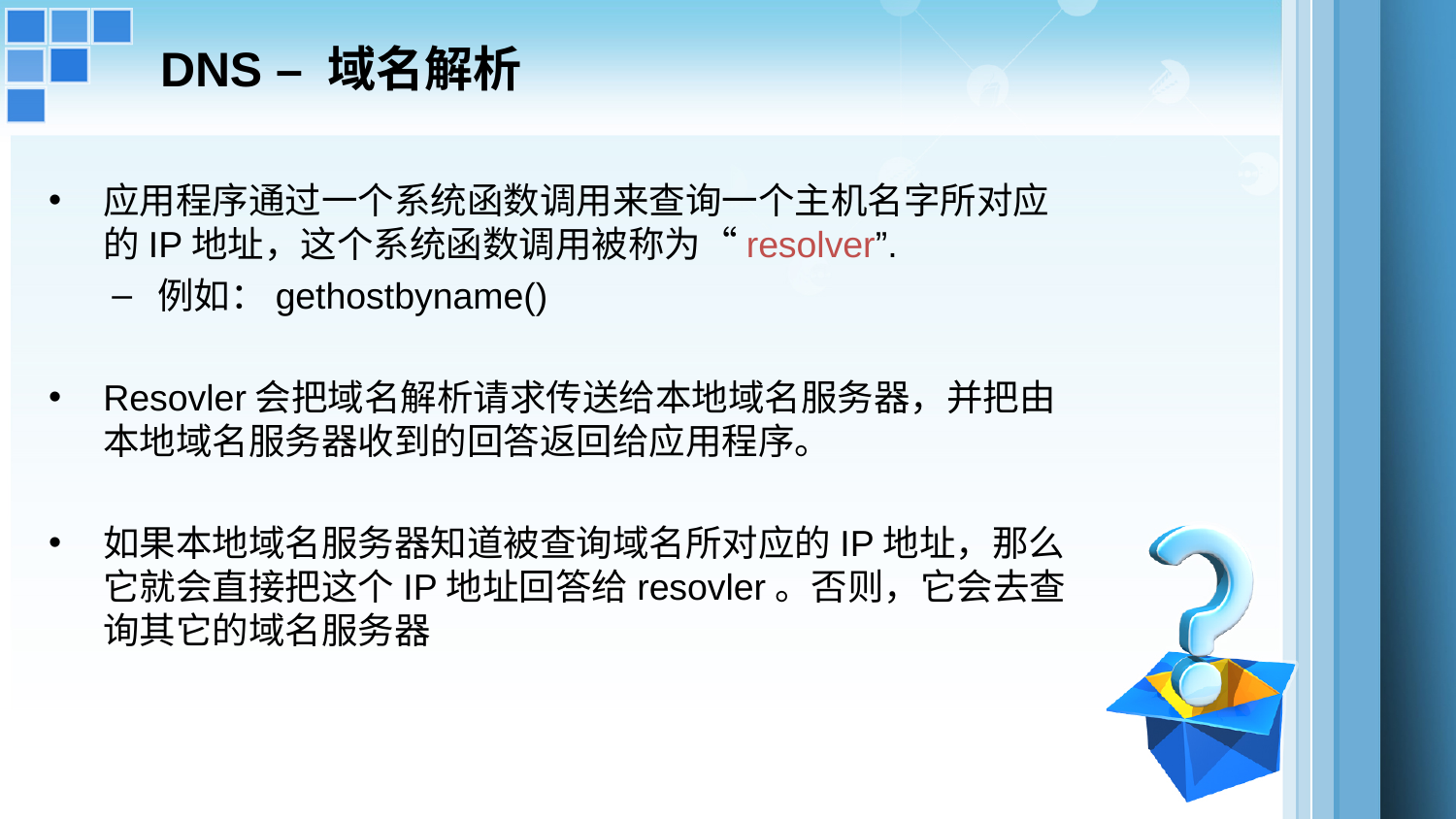

# DNS – 域名解析
应用程序通过一个系统函数调用来查询一个主机名字所对应的IP地址，这个系统函数调用被称为“resolver”.
例如：gethostbyname()

Resovler会把域名解析请求传送给本地域名服务器，并把由本地域名服务器收到的回答返回给应用程序。

如果本地域名服务器知道被查询域名所对应的IP地址，那么它就会直接把这个IP地址回答给resovler。否则，它会去查询其它的域名服务器